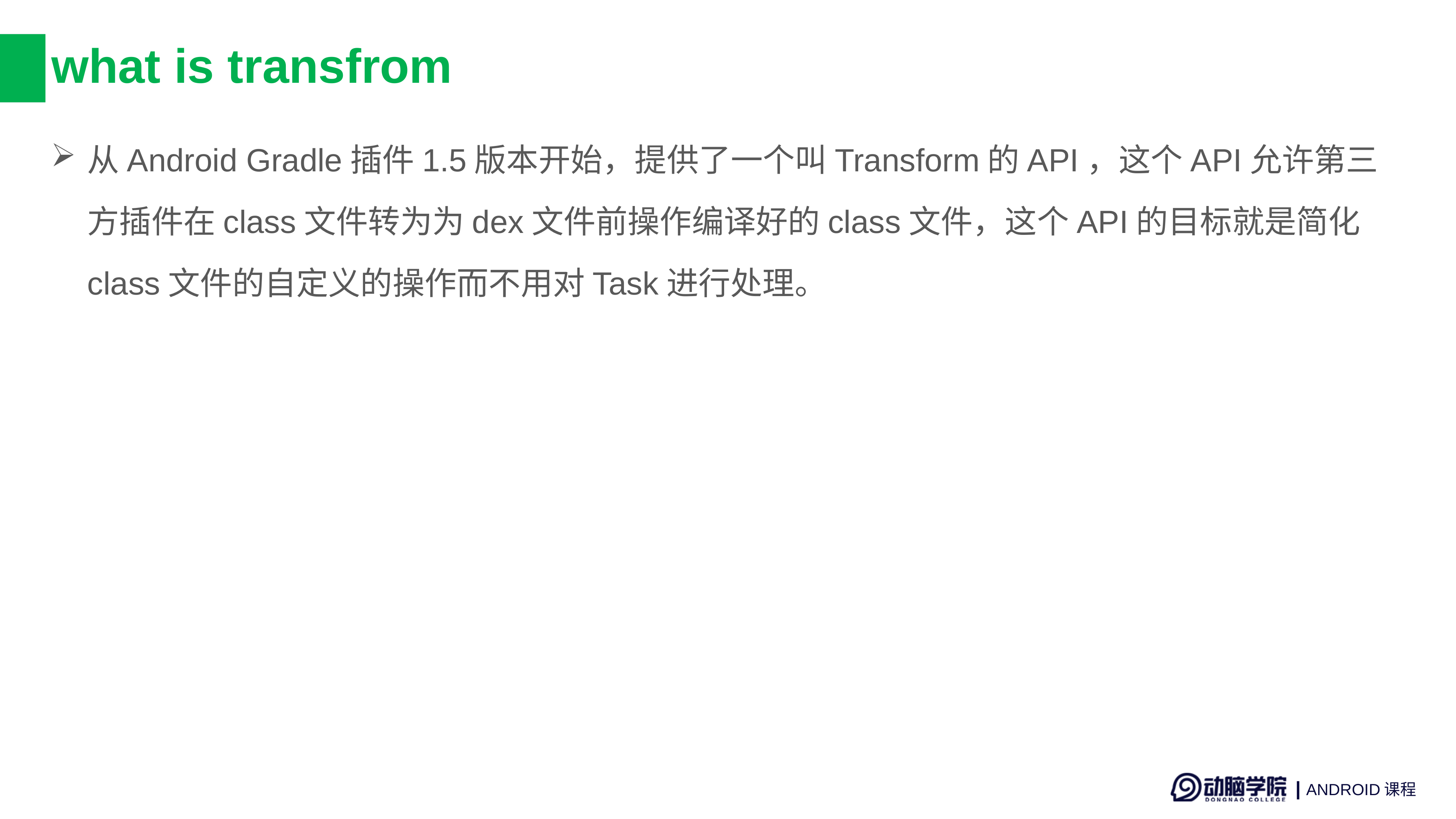

# what is transfrom
从Android Gradle插件1.5版本开始，提供了一个叫Transform的API，这个API允许第三方插件在class文件转为为dex文件前操作编译好的class文件，这个API的目标就是简化class文件的自定义的操作而不用对Task进行处理。